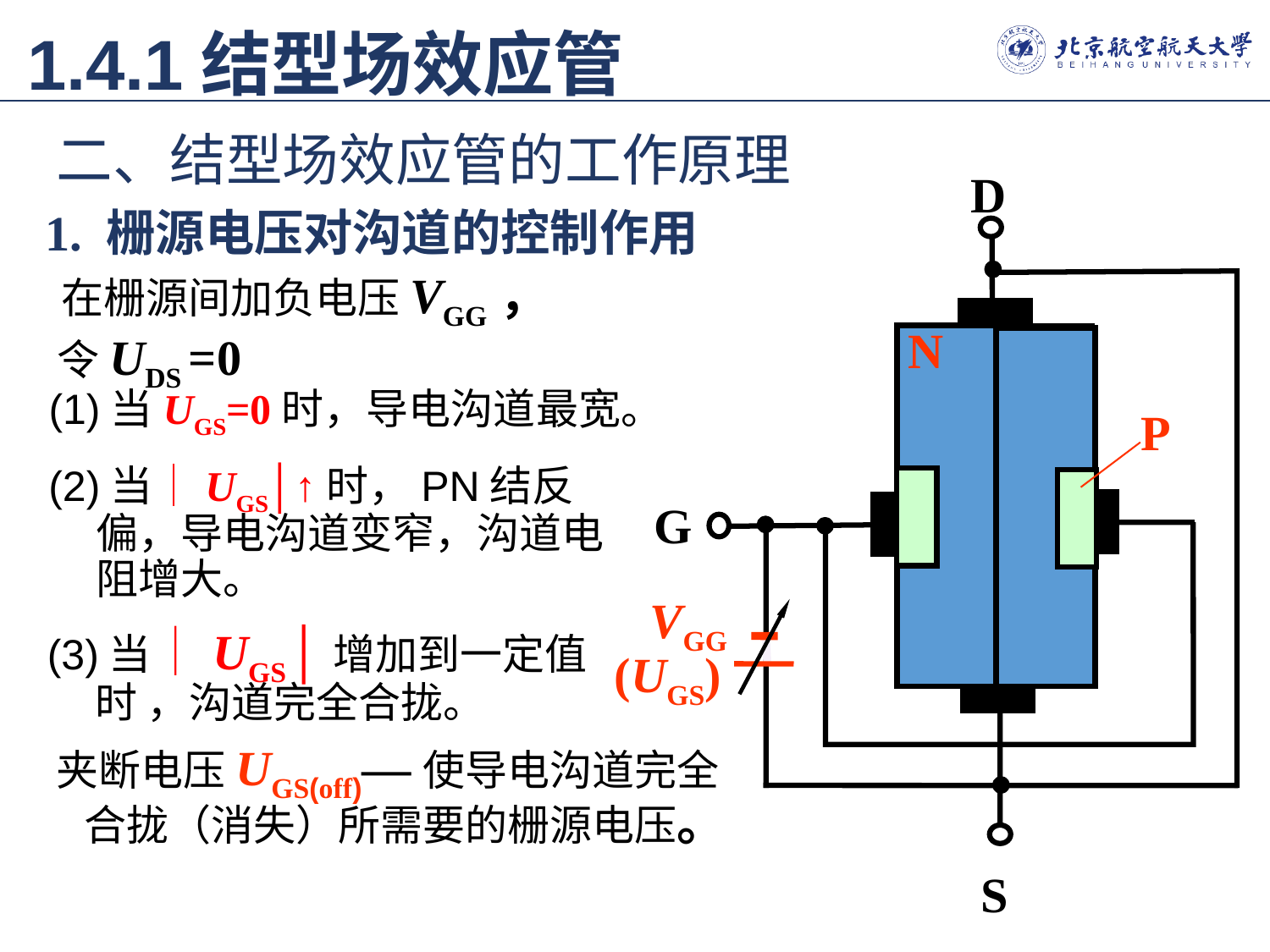

1.4.1结型场效应管
 二、结型场效应管的工作原理
D

G

VGG

(UGS)

S
 1. 栅源电压对沟道的控制作用
   在栅源间加负电压VGG，令UDS =0
N

(1)当UGS=0时，导电沟道最宽。

P

(2)当│UGS│↑时，PN结反偏，导电沟道变窄，沟道电阻增大。
(3)当│UGS│增加到一定值时 ，沟道完全合拢。
 夹断电压UGS(off)—使导电沟道完全合拢（消失）所需要的栅源电压。
10